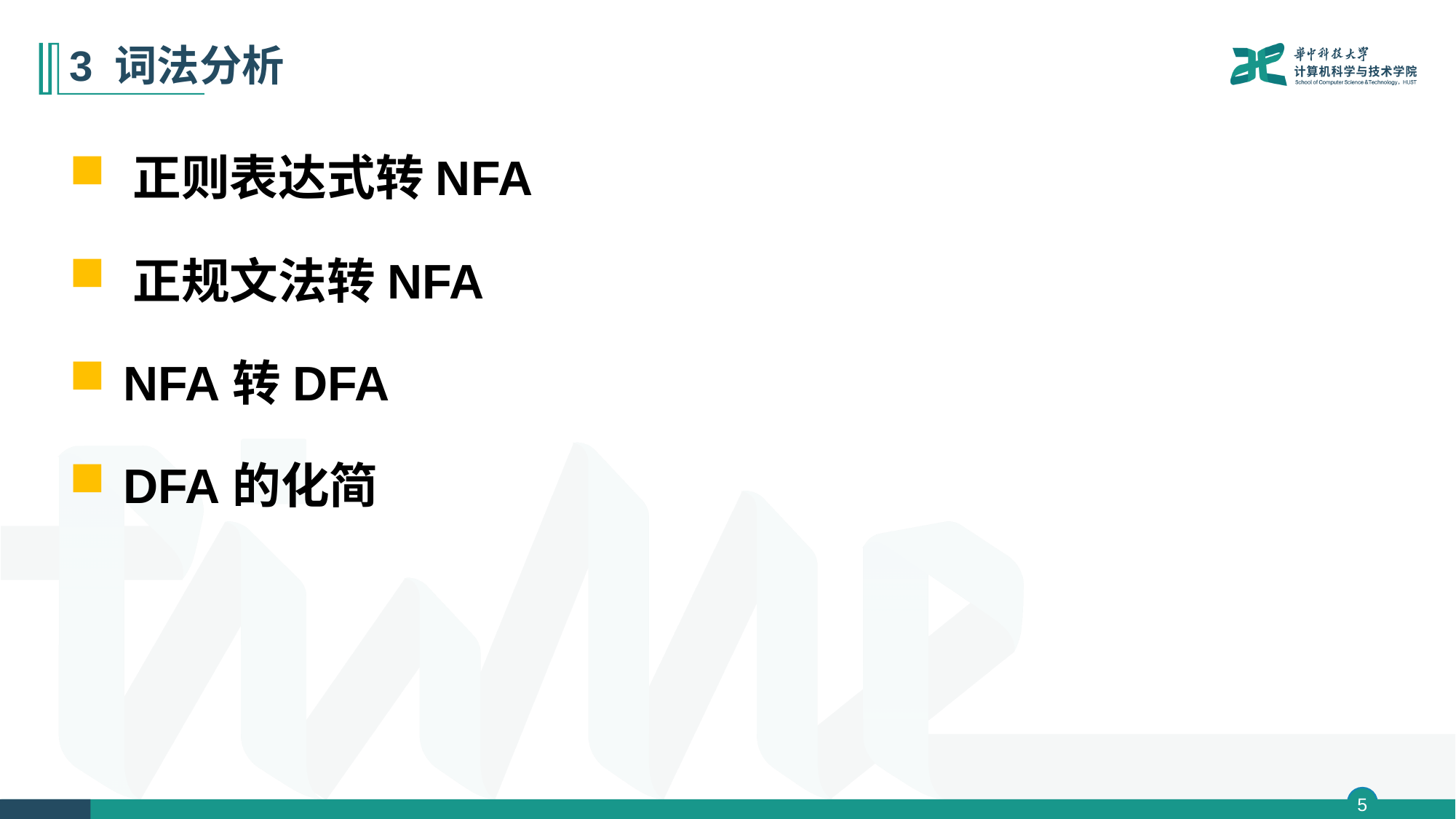

# 3 词法分析
 正则表达式转NFA
 正规文法转NFA
 NFA转DFA
 DFA的化简